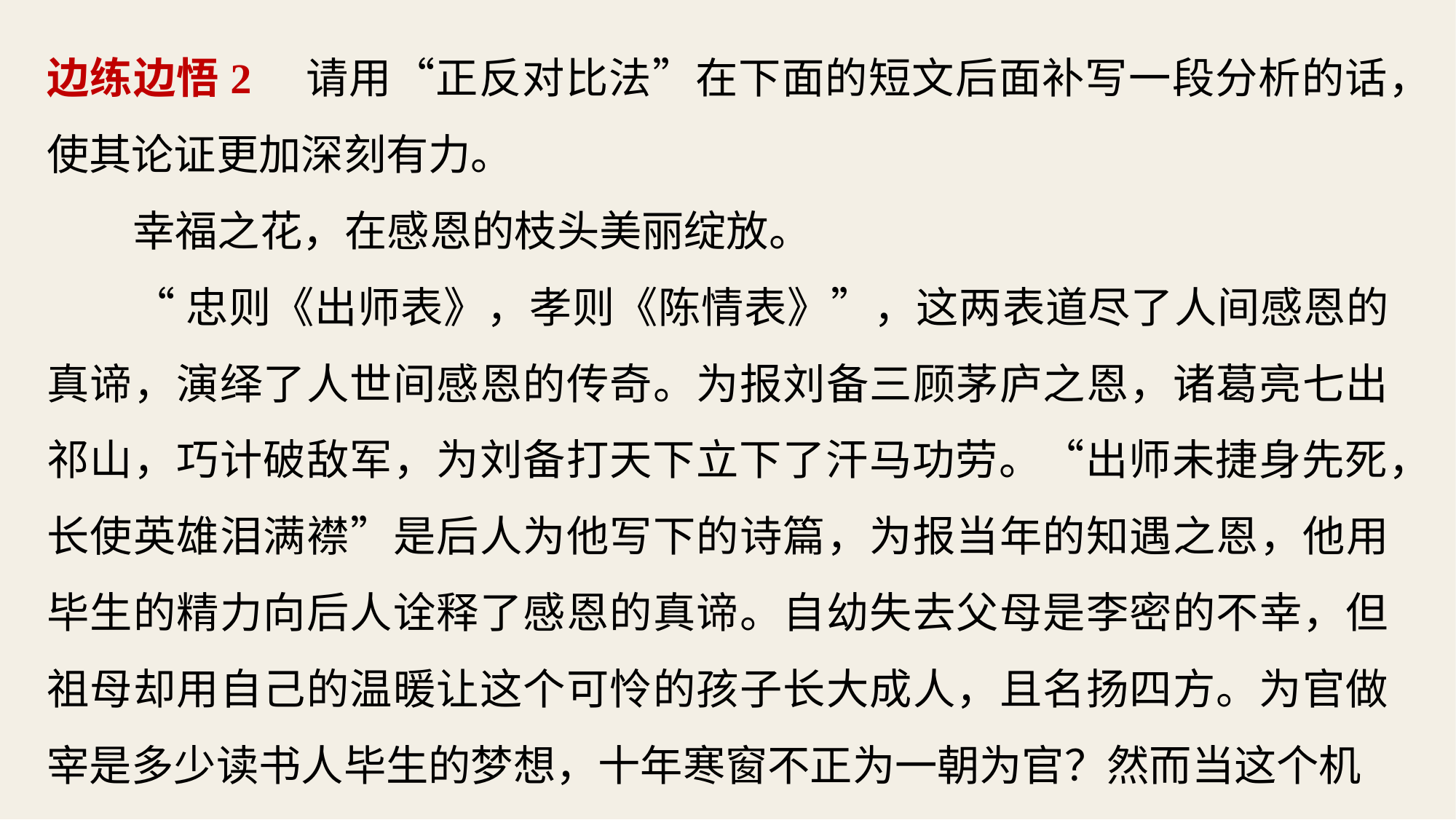

边练边悟2　请用“正反对比法”在下面的短文后面补写一段分析的话，使其论证更加深刻有力。
幸福之花，在感恩的枝头美丽绽放。
“忠则《出师表》，孝则《陈情表》”，这两表道尽了人间感恩的真谛，演绎了人世间感恩的传奇。为报刘备三顾茅庐之恩，诸葛亮七出祁山，巧计破敌军，为刘备打天下立下了汗马功劳。“出师未捷身先死，长使英雄泪满襟”是后人为他写下的诗篇，为报当年的知遇之恩，他用毕生的精力向后人诠释了感恩的真谛。自幼失去父母是李密的不幸，但祖母却用自己的温暖让这个可怜的孩子长大成人，且名扬四方。为官做宰是多少读书人毕生的梦想，十年寒窗不正为一朝为官？然而当这个机